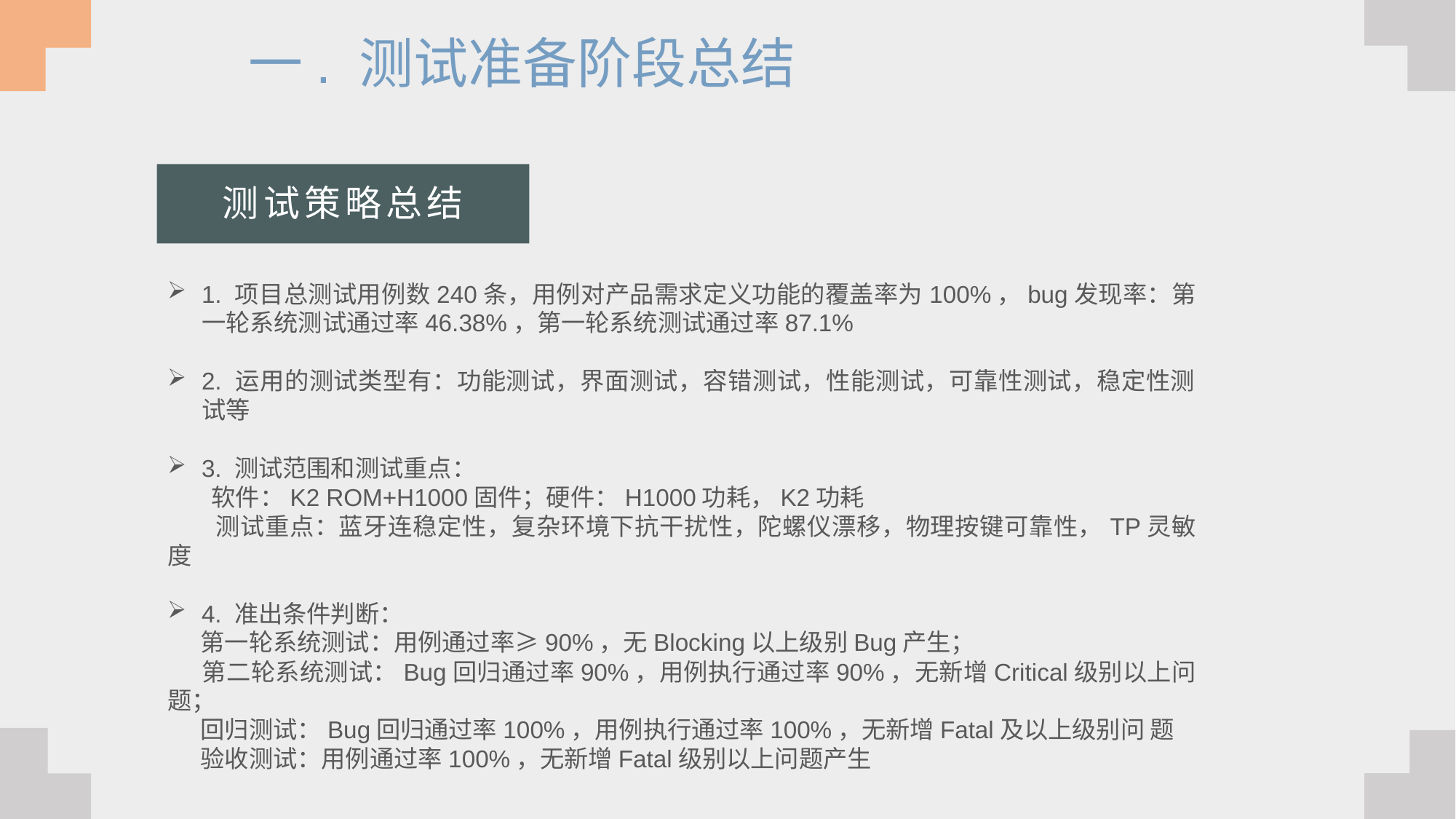

一. 测试准备阶段总结

测试策略总结
1. 项目总测试用例数240条，用例对产品需求定义功能的覆盖率为100%，bug发现率：第一轮系统测试通过率46.38%，第一轮系统测试通过率87.1%

2. 运用的测试类型有：功能测试，界面测试，容错测试，性能测试，可靠性测试，稳定性测试等

3. 测试范围和测试重点：
       软件：K2 ROM+H1000固件；硬件：H1000功耗，K2功耗
       测试重点：蓝牙连稳定性，复杂环境下抗干扰性，陀螺仪漂移，物理按键可靠性，TP灵敏度

4. 准出条件判断：
     第一轮系统测试：用例通过率≥90%，无Blocking以上级别Bug产生；
     第二轮系统测试：Bug回归通过率90%，用例执行通过率90%，无新增Critical级别以上问题；
     回归测试：Bug回归通过率100%，用例执行通过率100%，无新增Fatal及以上级别问 题
     验收测试：用例通过率100%，无新增Fatal级别以上问题产生